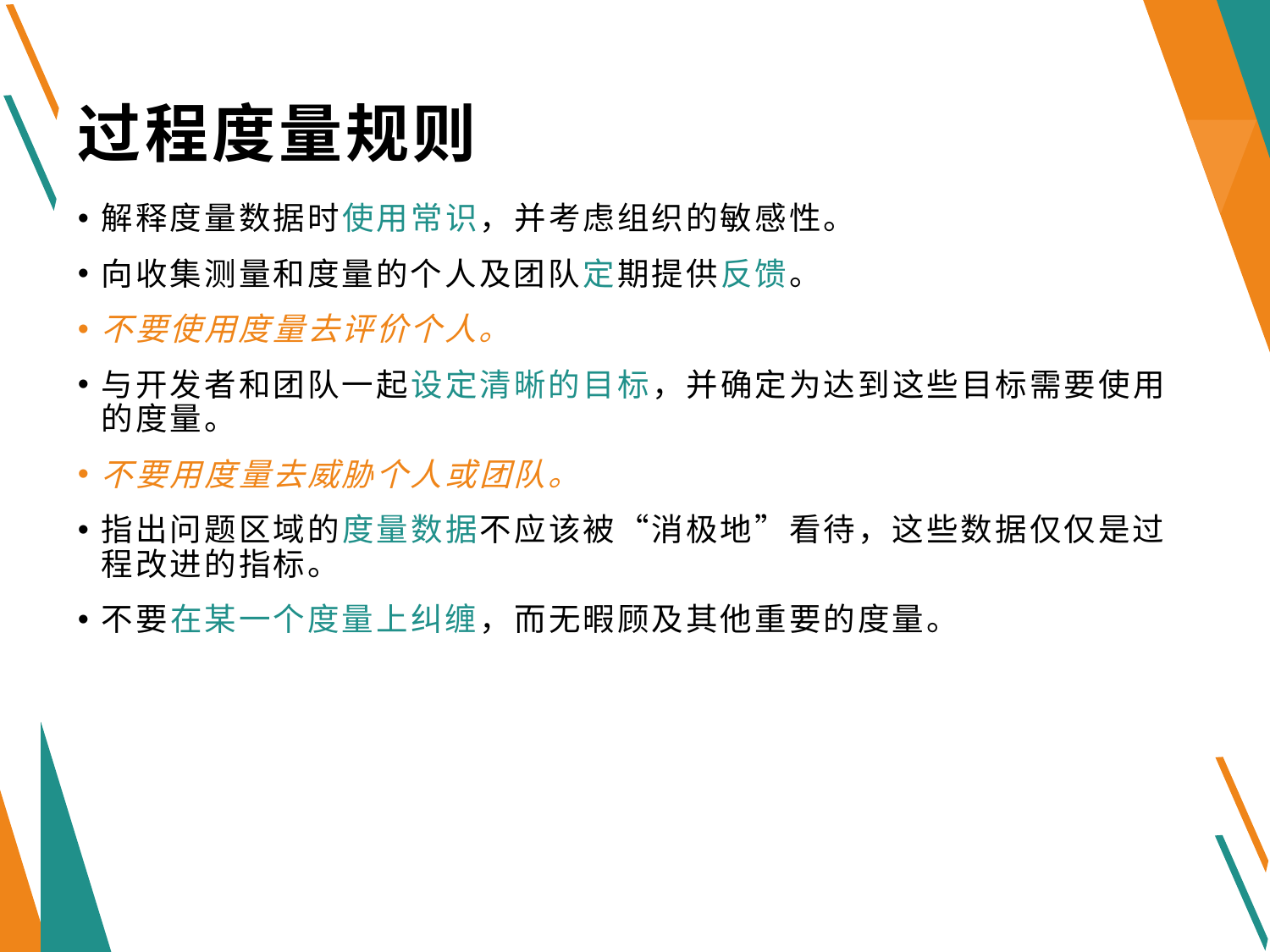

# 过程度量规则
解释度量数据时使用常识，并考虑组织的敏感性。
向收集测量和度量的个人及团队定期提供反馈。
不要使用度量去评价个人。
与开发者和团队一起设定清晰的目标，并确定为达到这些目标需要使用的度量。
不要用度量去威胁个人或团队。
指出问题区域的度量数据不应该被“消极地”看待，这些数据仅仅是过程改进的指标。
不要在某一个度量上纠缠，而无暇顾及其他重要的度量。
5